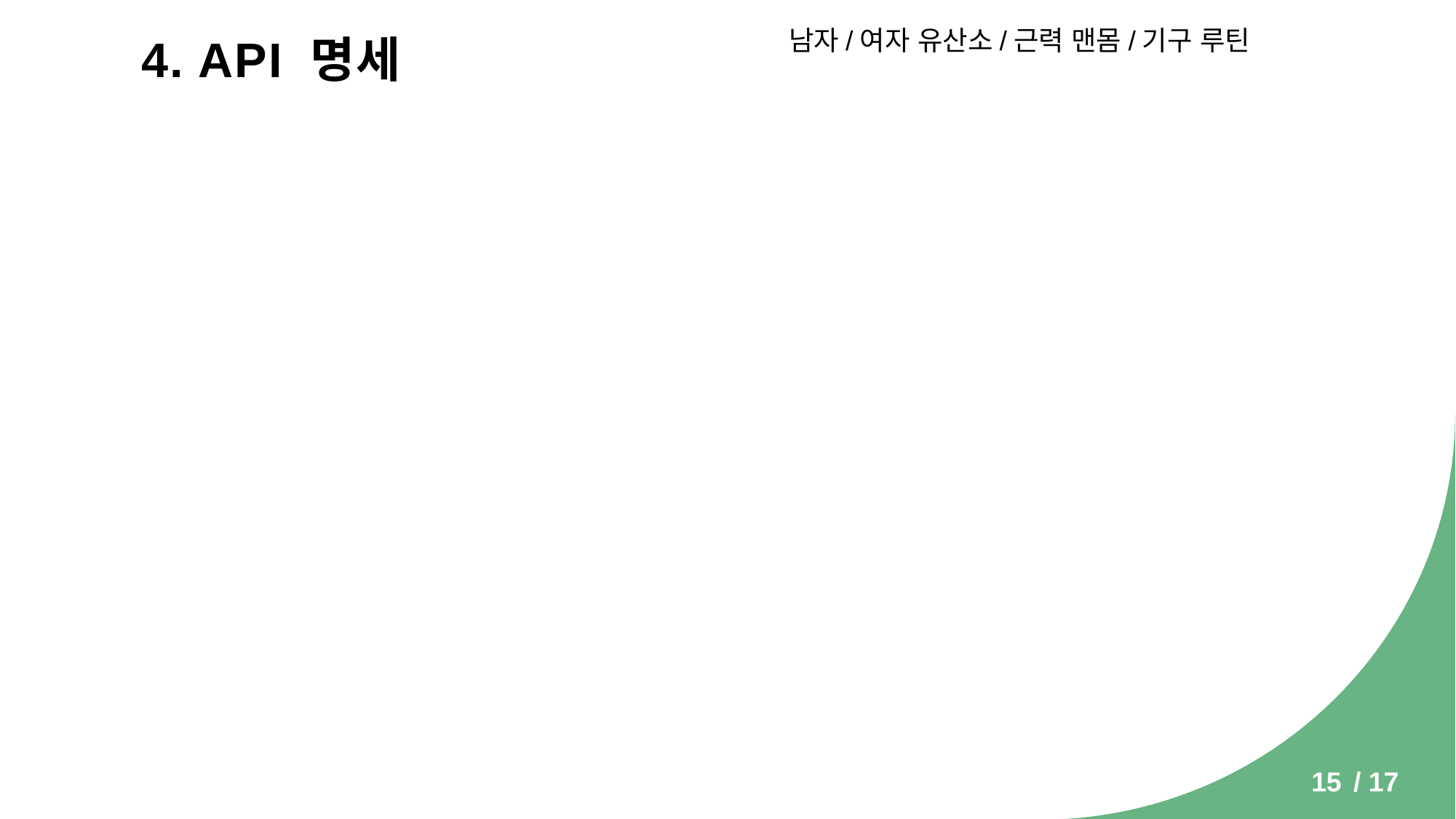

남자/여자 유산소/근력 맨몸/기구 루틴
4. API 명세
15